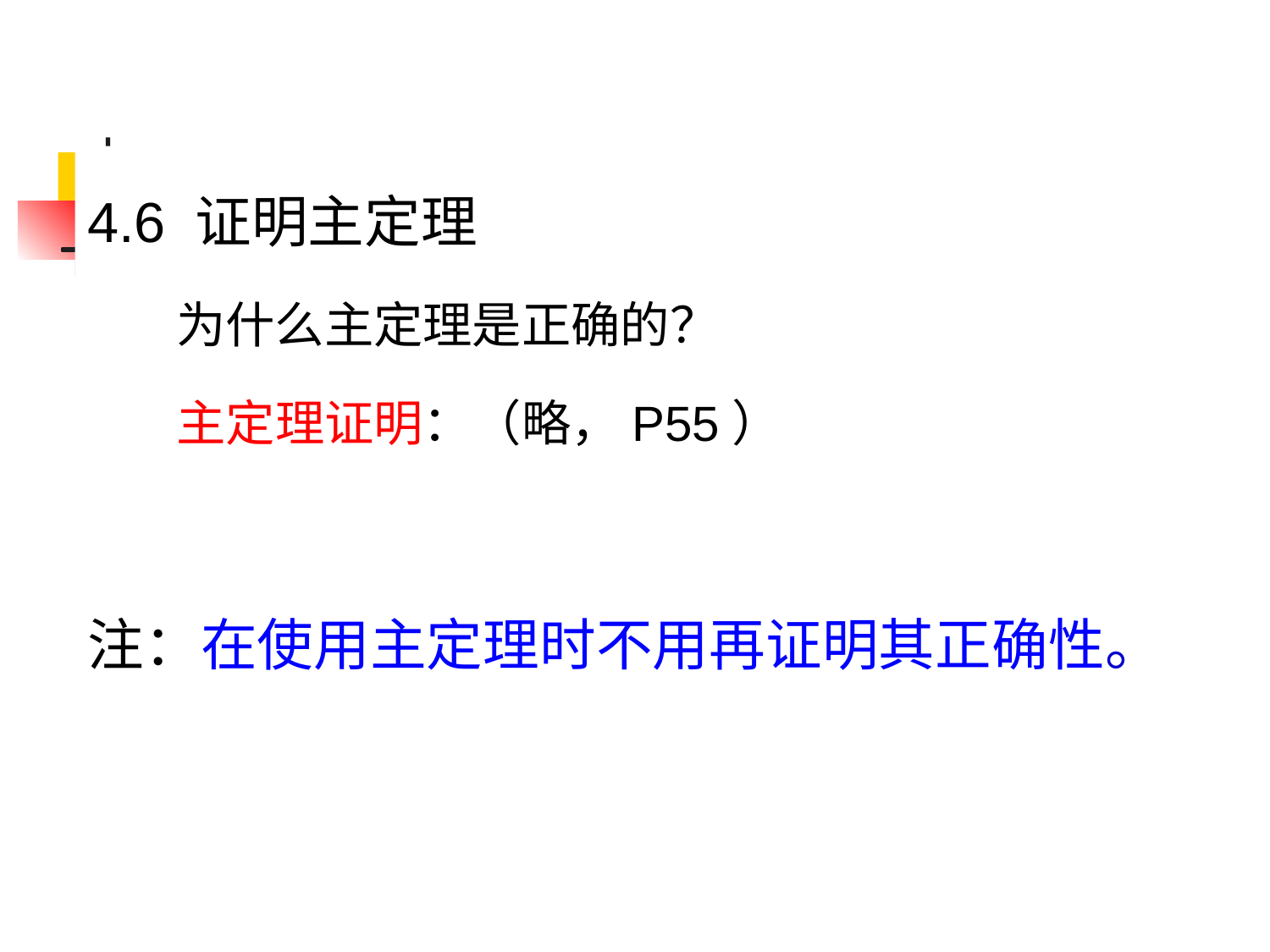

4.6 证明主定理
       为什么主定理是正确的？
       主定理证明：（略，P55）

注：在使用主定理时不用再证明其正确性。